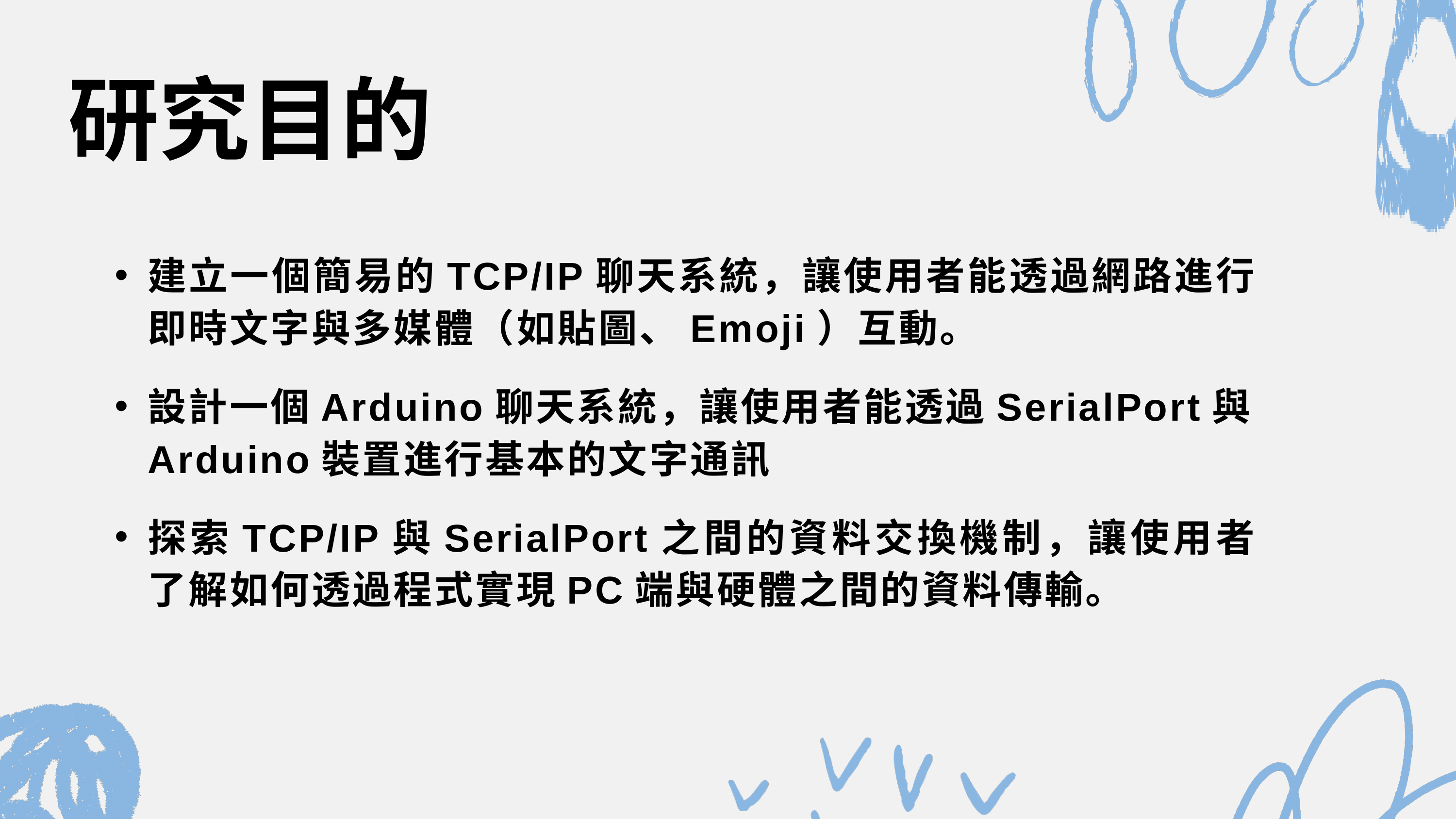

研究目的
建立一個簡易的TCP/IP聊天系統，讓使用者能透過網路進行即時文字與多媒體（如貼圖、Emoji）互動。
設計一個Arduino聊天系統，讓使用者能透過SerialPort與Arduino裝置進行基本的文字通訊
探索TCP/IP與SerialPort之間的資料交換機制，讓使用者了解如何透過程式實現PC端與硬體之間的資料傳輸。